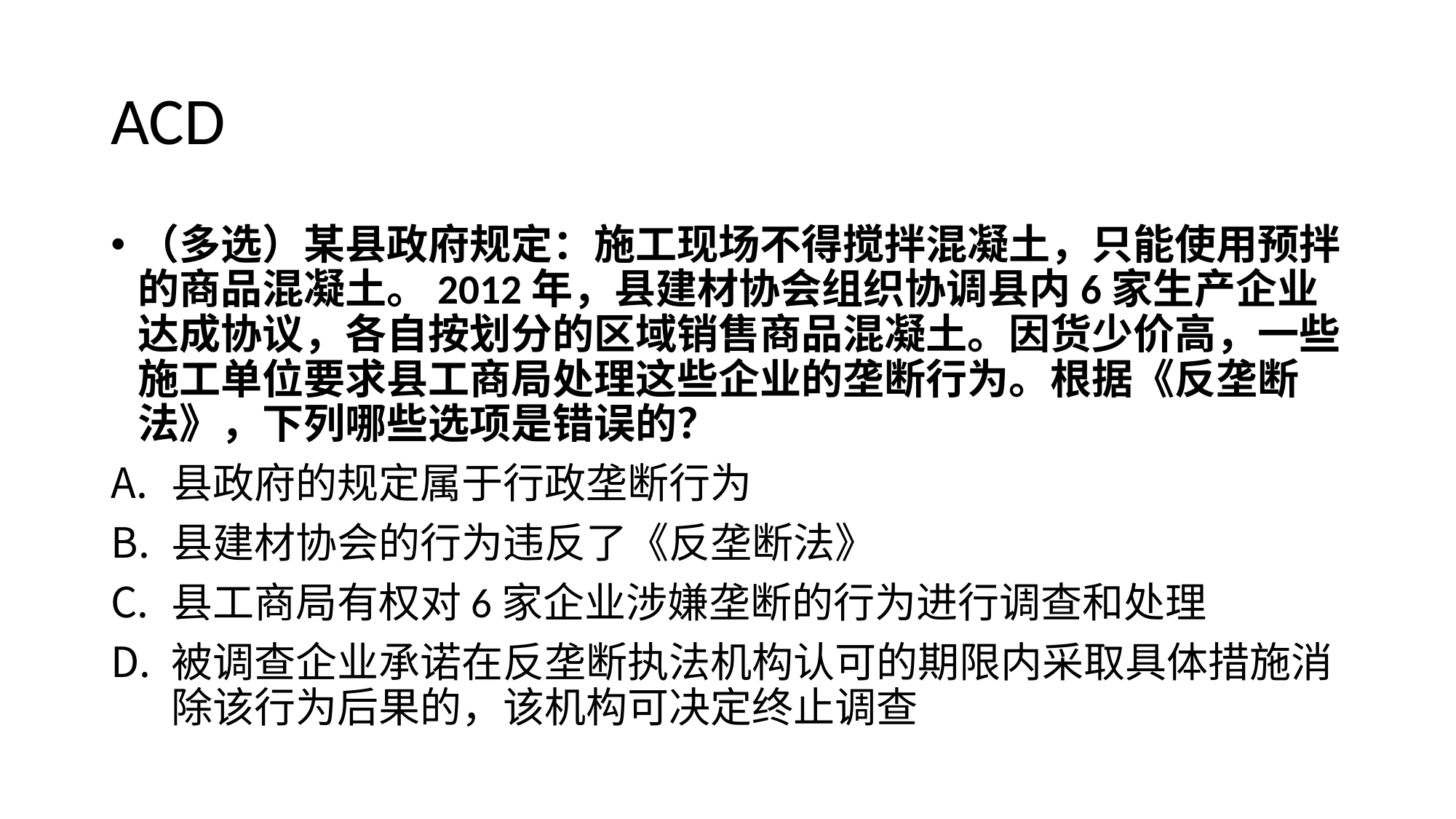

# ACD
（多选）某县政府规定：施工现场不得搅拌混凝土，只能使用预拌的商品混凝土。2012年，县建材协会组织协调县内6家生产企业达成协议，各自按划分的区域销售商品混凝土。因货少价高，一些施工单位要求县工商局处理这些企业的垄断行为。根据《反垄断法》，下列哪些选项是错误的？
县政府的规定属于行政垄断行为
县建材协会的行为违反了《反垄断法》
县工商局有权对6家企业涉嫌垄断的行为进行调查和处理
被调查企业承诺在反垄断执法机构认可的期限内采取具体措施消除该行为后果的，该机构可决定终止调查